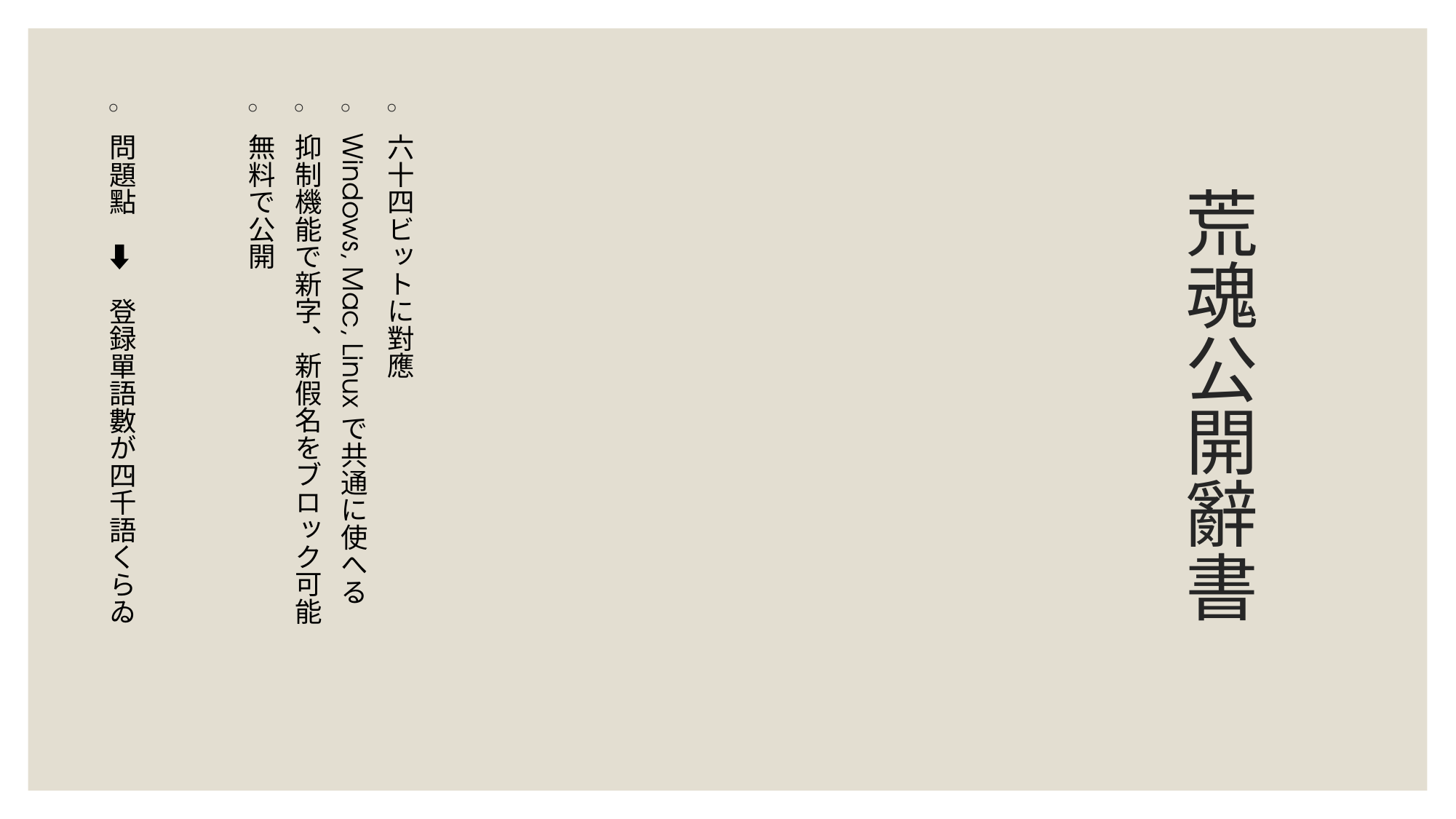

六十四ビットに對應
Windows, Mac, Linuxで共通に使へる
抑制機能で新字、新假名をブロック可能
無料で公開

問題點　➡　登録單語數が四千語くらゐ
# 荒魂公開辭書